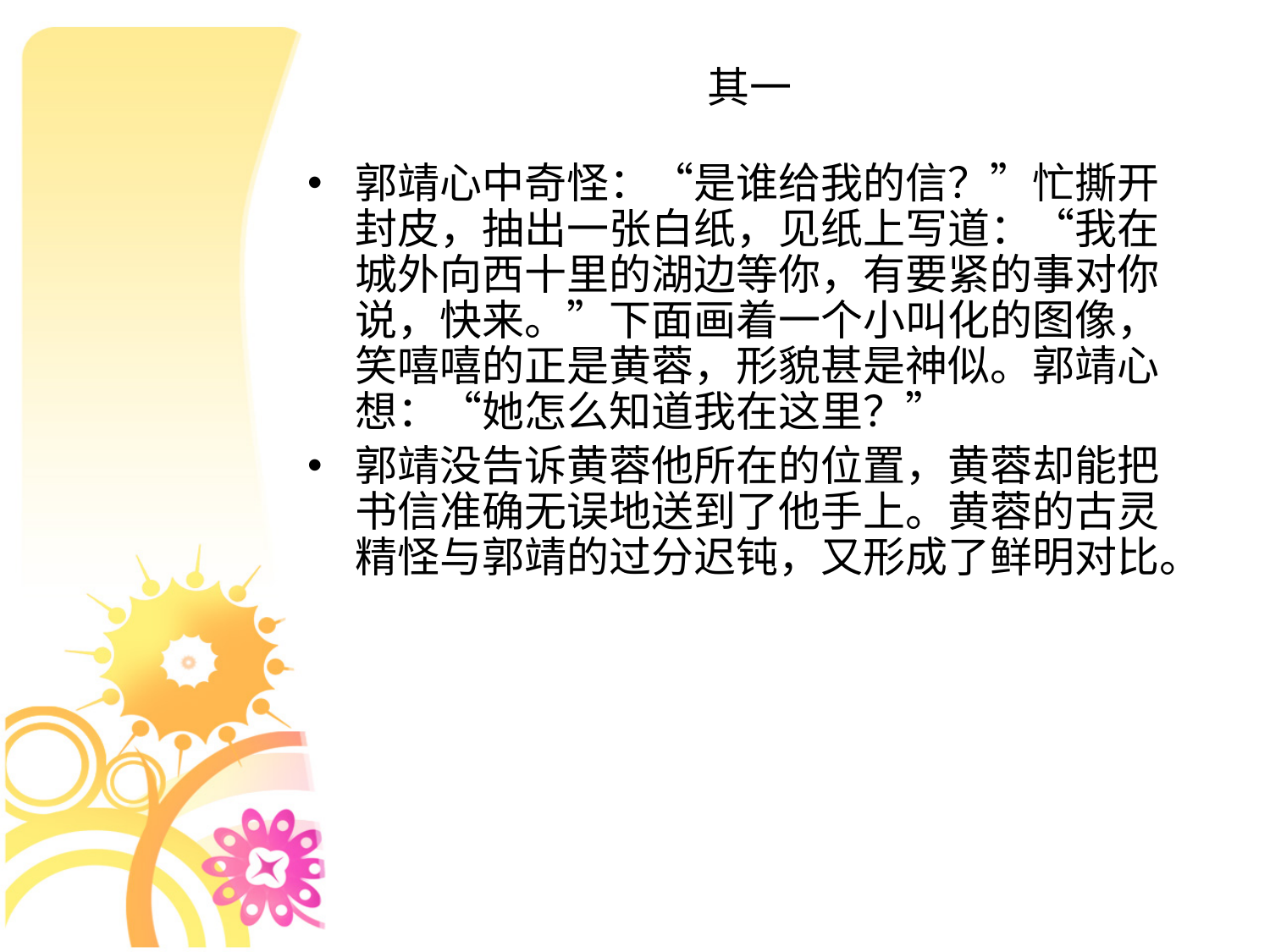

# 其一
郭靖心中奇怪：“是谁给我的信？”忙撕开封皮，抽出一张白纸，见纸上写道：“我在城外向西十里的湖边等你，有要紧的事对你说，快来。”下面画着一个小叫化的图像，笑嘻嘻的正是黄蓉，形貌甚是神似。郭靖心想：“她怎么知道我在这里？”
郭靖没告诉黄蓉他所在的位置，黄蓉却能把书信准确无误地送到了他手上。黄蓉的古灵精怪与郭靖的过分迟钝，又形成了鲜明对比。